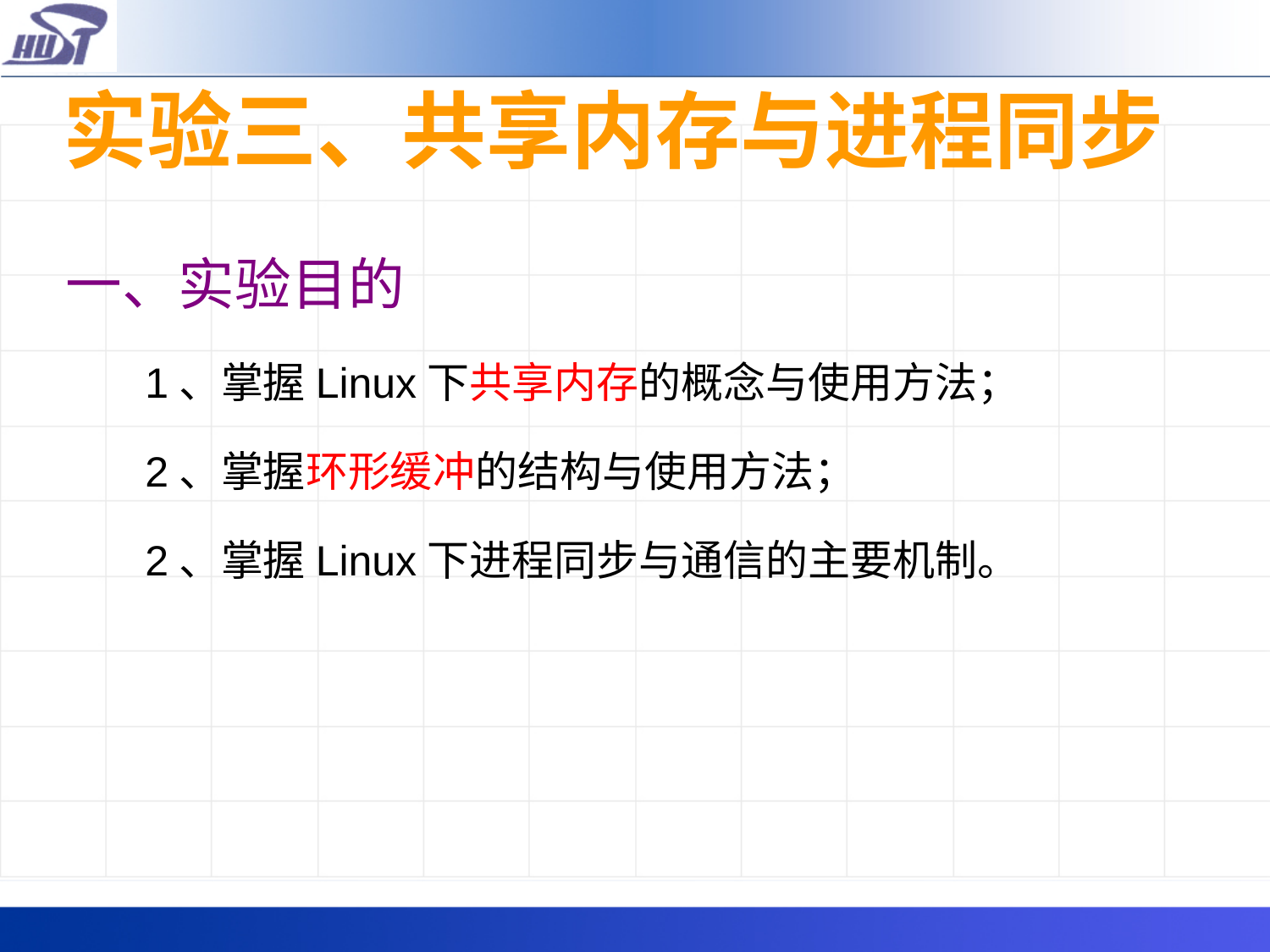

# 实验三、共享内存与进程同步
一、实验目的
	1、掌握Linux下共享内存的概念与使用方法；
	2、掌握环形缓冲的结构与使用方法；
	2、掌握Linux下进程同步与通信的主要机制。